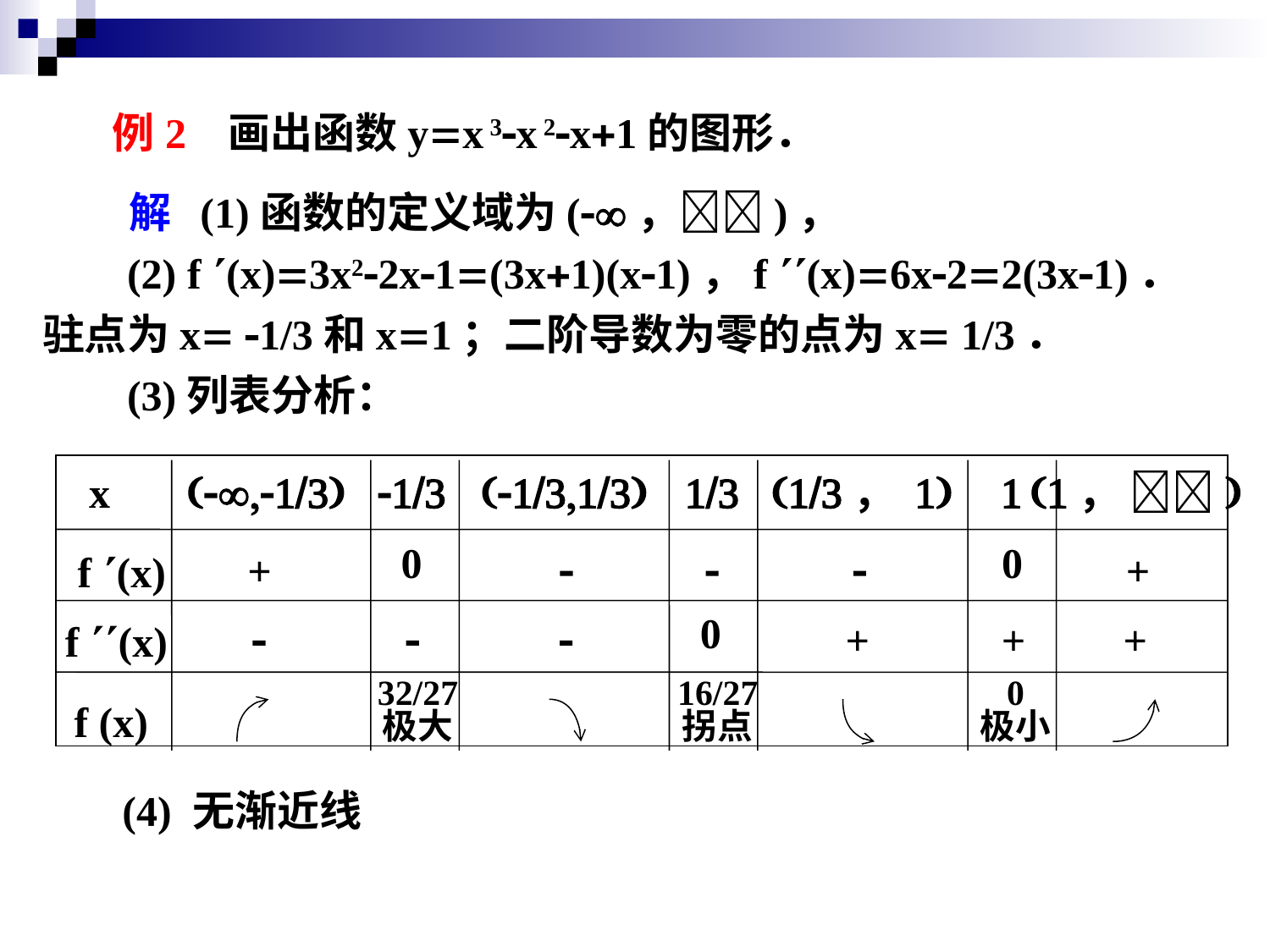

例2   画出函数y=x 3−x 2−x+1的图形．
        解  (1)函数的定义域为(−∞，+∞)，
        (2) f ′(x)=3x2−2x−1=(3x+1)(x−1)，f ′′(x)=6x−2=2(3x−1)．
驻点为x= −1/3和x=1；二阶导数为零的点为x= 1/3．
        (3)列表分析：

x
(−∞,−1/3)
−1/3
(−1/3,1/3)
1/3
(1/3， 1)
1
(1， +∞)
0
0
+
−
−
−
+
 f ′(x)
0
−
−
−
+
+
+
f ′′(x)
32/27
极大
16/27
拐点
0
极小
 f (x)

        (4) 无渐近线